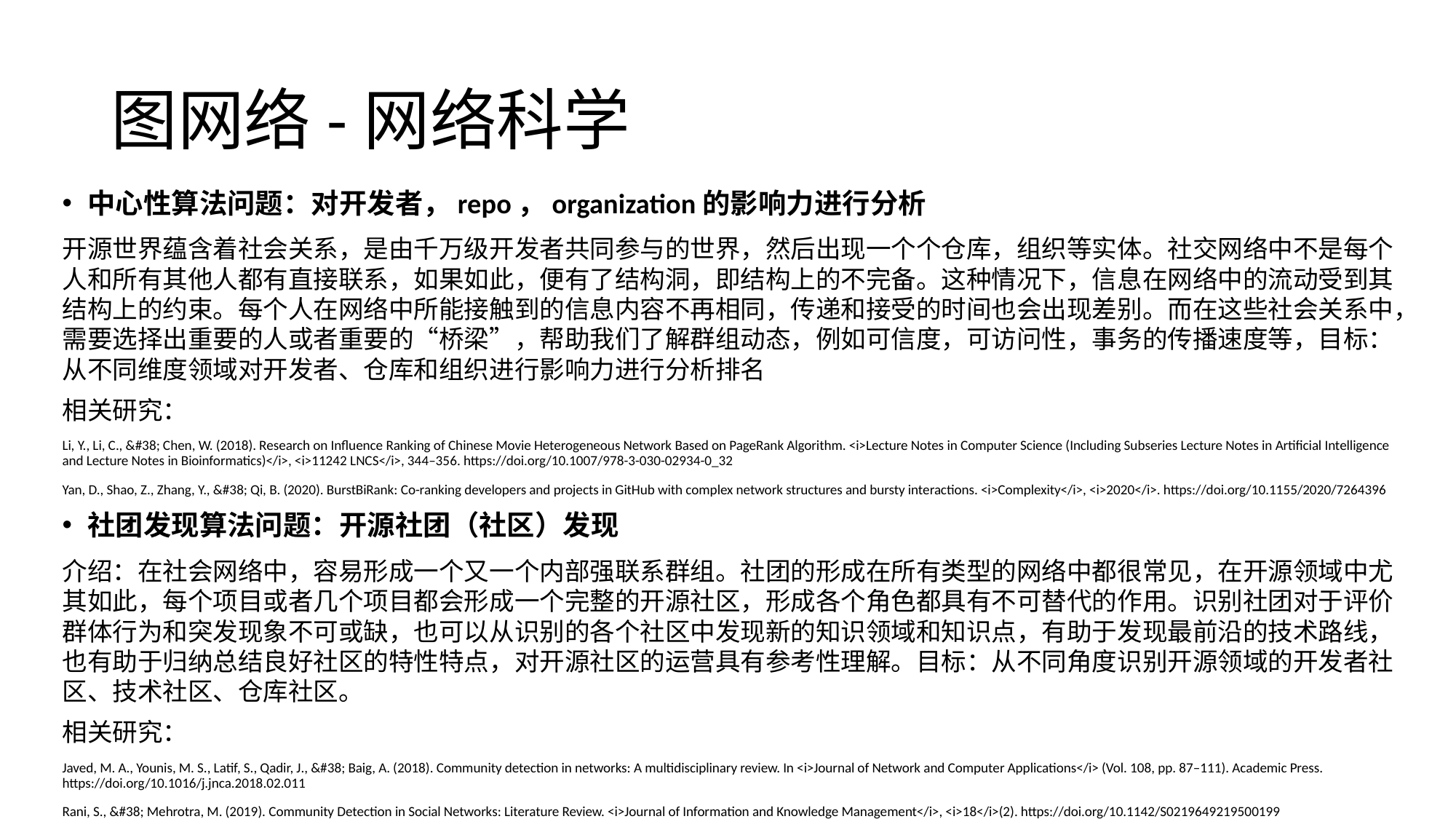

# 图网络-网络科学
中心性算法问题：对开发者，repo，organization的影响力进行分析
开源世界蕴含着社会关系，是由千万级开发者共同参与的世界，然后出现一个个仓库，组织等实体。社交网络中不是每个人和所有其他人都有直接联系，如果如此，便有了结构洞，即结构上的不完备。这种情况下，信息在网络中的流动受到其结构上的约束。每个人在网络中所能接触到的信息内容不再相同，传递和接受的时间也会出现差别。而在这些社会关系中，需要选择出重要的人或者重要的“桥梁”，帮助我们了解群组动态，例如可信度，可访问性，事务的传播速度等，目标：从不同维度领域对开发者、仓库和组织进行影响力进行分析排名
相关研究：
Li, Y., Li, C., &#38; Chen, W. (2018). Research on Influence Ranking of Chinese Movie Heterogeneous Network Based on PageRank Algorithm. <i>Lecture Notes in Computer Science (Including Subseries Lecture Notes in Artificial Intelligence and Lecture Notes in Bioinformatics)</i>, <i>11242 LNCS</i>, 344–356. https://doi.org/10.1007/978-3-030-02934-0_32
Yan, D., Shao, Z., Zhang, Y., &#38; Qi, B. (2020). BurstBiRank: Co-ranking developers and projects in GitHub with complex network structures and bursty interactions. <i>Complexity</i>, <i>2020</i>. https://doi.org/10.1155/2020/7264396
社团发现算法问题：开源社团（社区）发现
介绍：在社会网络中，容易形成一个又一个内部强联系群组。社团的形成在所有类型的网络中都很常见，在开源领域中尤其如此，每个项目或者几个项目都会形成一个完整的开源社区，形成各个角色都具有不可替代的作用。识别社团对于评价群体行为和突发现象不可或缺，也可以从识别的各个社区中发现新的知识领域和知识点，有助于发现最前沿的技术路线，也有助于归纳总结良好社区的特性特点，对开源社区的运营具有参考性理解。目标：从不同角度识别开源领域的开发者社区、技术社区、仓库社区。
相关研究：
Javed, M. A., Younis, M. S., Latif, S., Qadir, J., &#38; Baig, A. (2018). Community detection in networks: A multidisciplinary review. In <i>Journal of Network and Computer Applications</i> (Vol. 108, pp. 87–111). Academic Press. https://doi.org/10.1016/j.jnca.2018.02.011
Rani, S., &#38; Mehrotra, M. (2019). Community Detection in Social Networks: Literature Review. <i>Journal of Information and Knowledge Management</i>, <i>18</i>(2). https://doi.org/10.1142/S0219649219500199